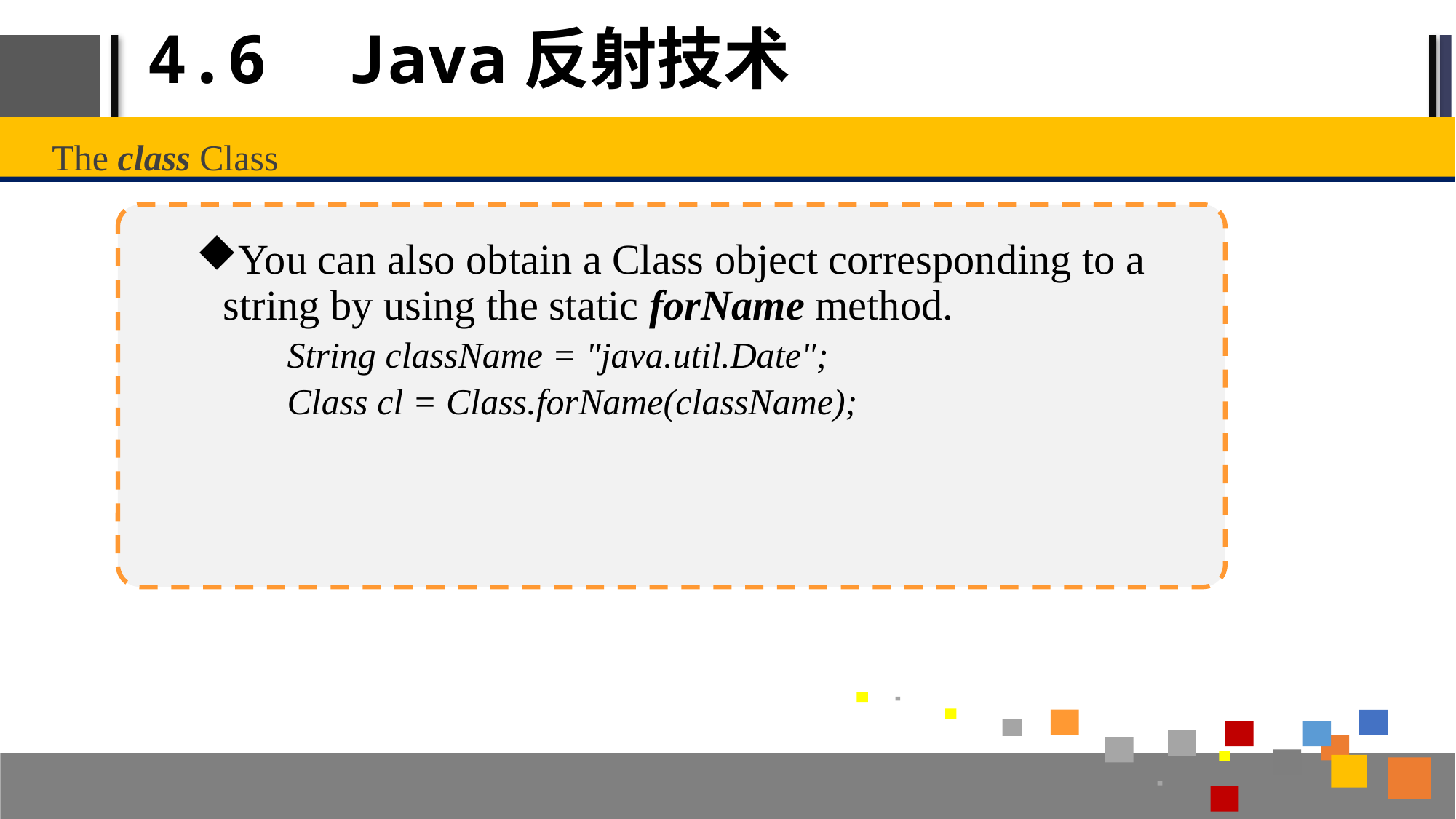

# 4.6  Java反射技术

The class Class

You can also obtain a Class object corresponding to a string by using the static forName method.
    String className = "java.util.Date";
    Class cl = Class.forName(className);